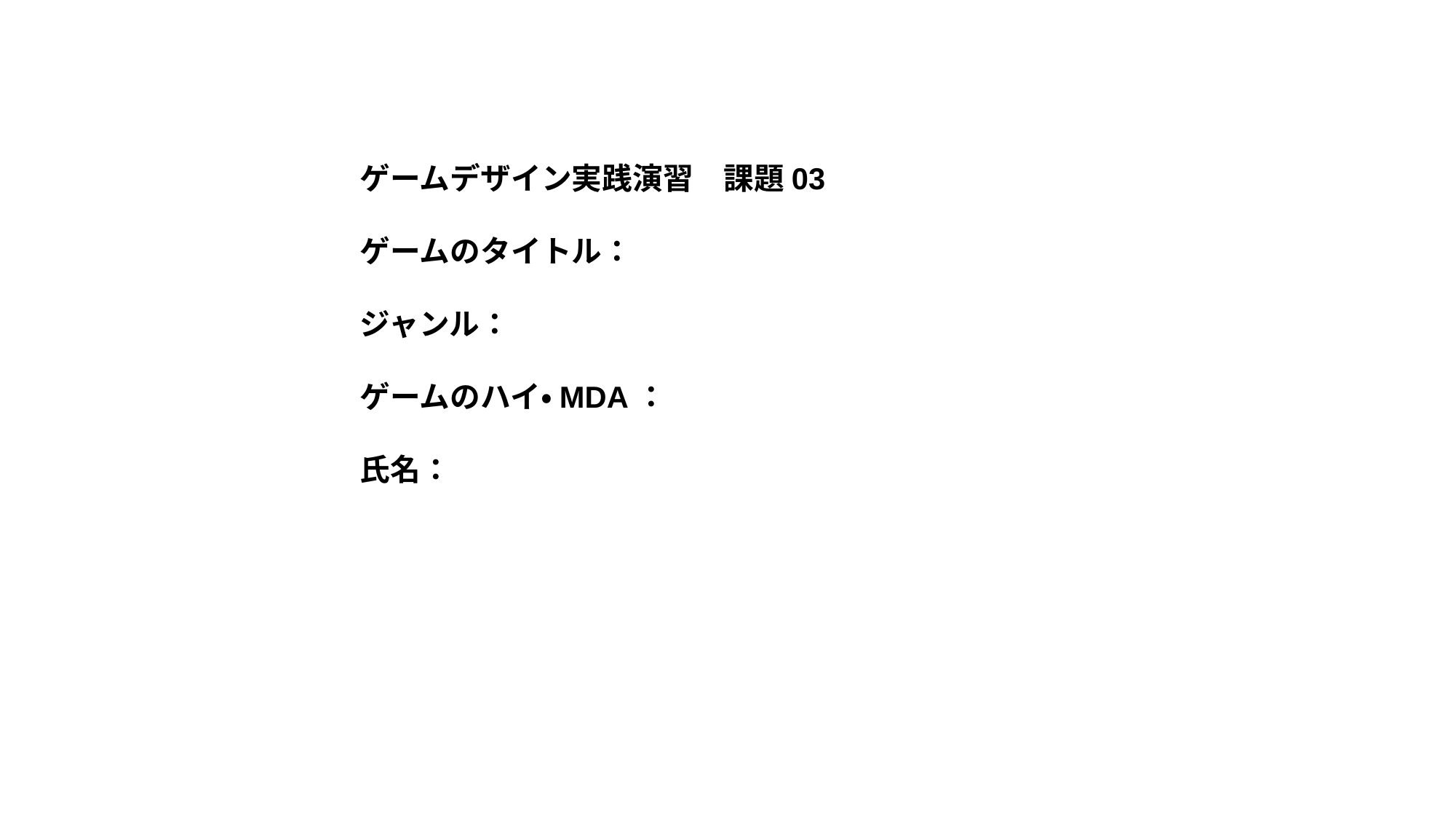

ゲームデザイン実践演習　課題03
ゲームのタイトル：

ジャンル：

ゲームのハイ・MDA：

氏名：